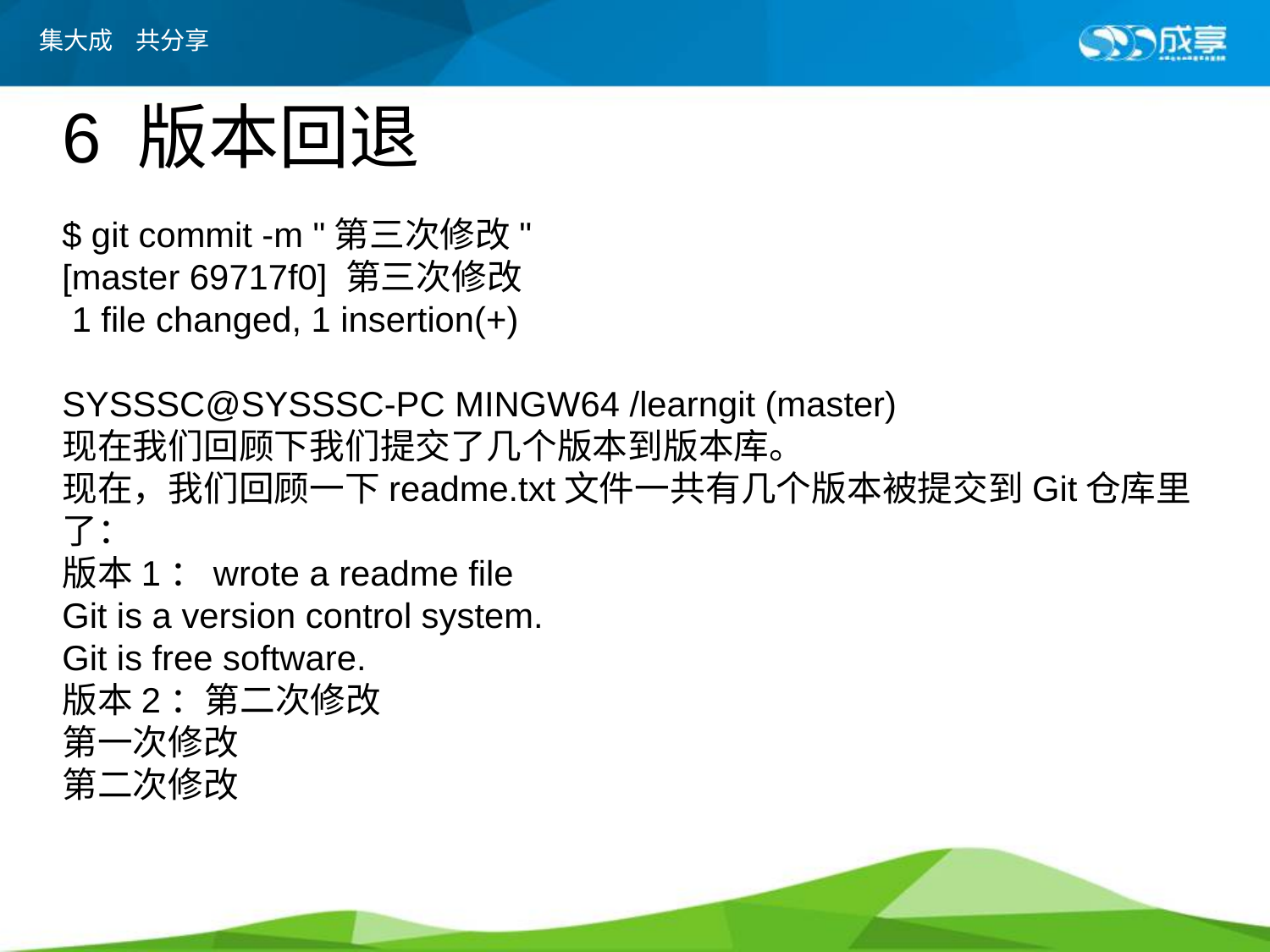

6 版本回退
$ git commit -m "第三次修改"
[master 69717f0] 第三次修改
 1 file changed, 1 insertion(+)

SYSSSC@SYSSSC-PC MINGW64 /learngit (master)
现在我们回顾下我们提交了几个版本到版本库。
现在，我们回顾一下readme.txt文件一共有几个版本被提交到Git仓库里了：
版本1：wrote a readme file
Git is a version control system.
Git is free software.
版本2：第二次修改
第一次修改
第二次修改